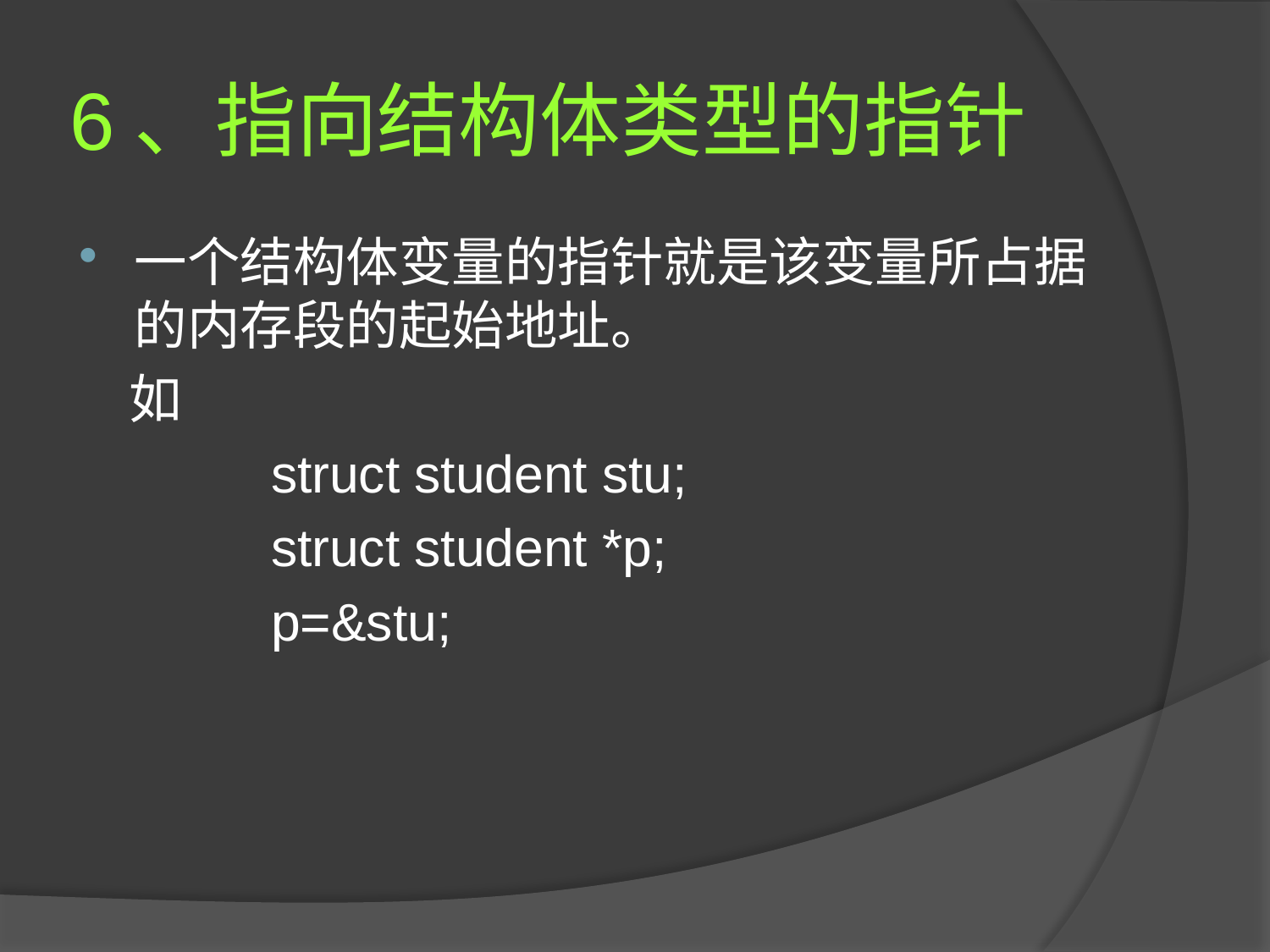

# 6、指向结构体类型的指针
一个结构体变量的指针就是该变量所占据的内存段的起始地址。
   如
             struct student stu;
             struct student *p;
             p=&stu;